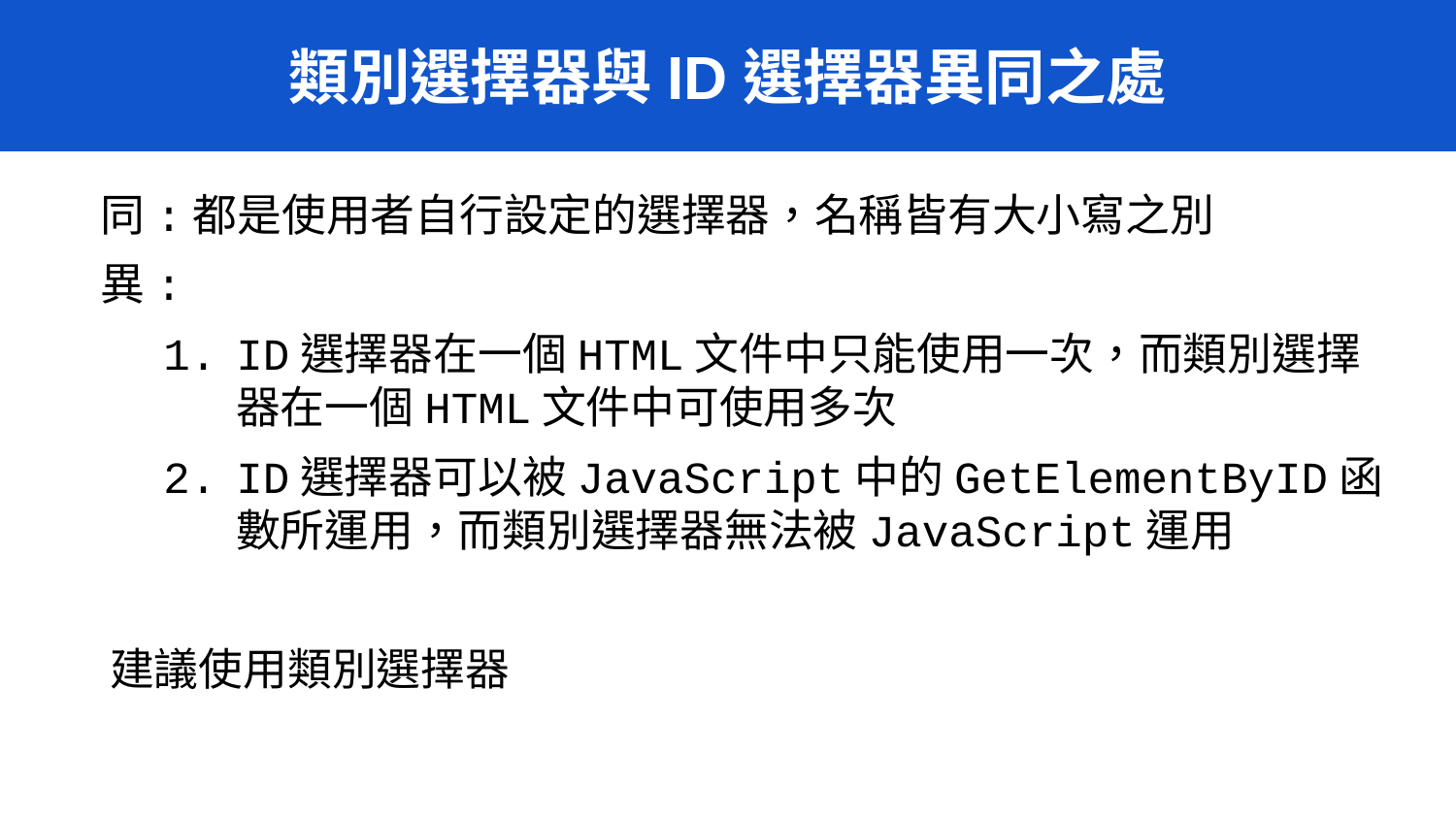

# 類別選擇器與ID選擇器異同之處
同:都是使用者自行設定的選擇器，名稱皆有大小寫之別
異:
ID選擇器在一個HTML文件中只能使用一次，而類別選擇器在一個HTML文件中可使用多次
ID選擇器可以被JavaScript中的GetElementByID函數所運用，而類別選擇器無法被JavaScript運用

建議使用類別選擇器